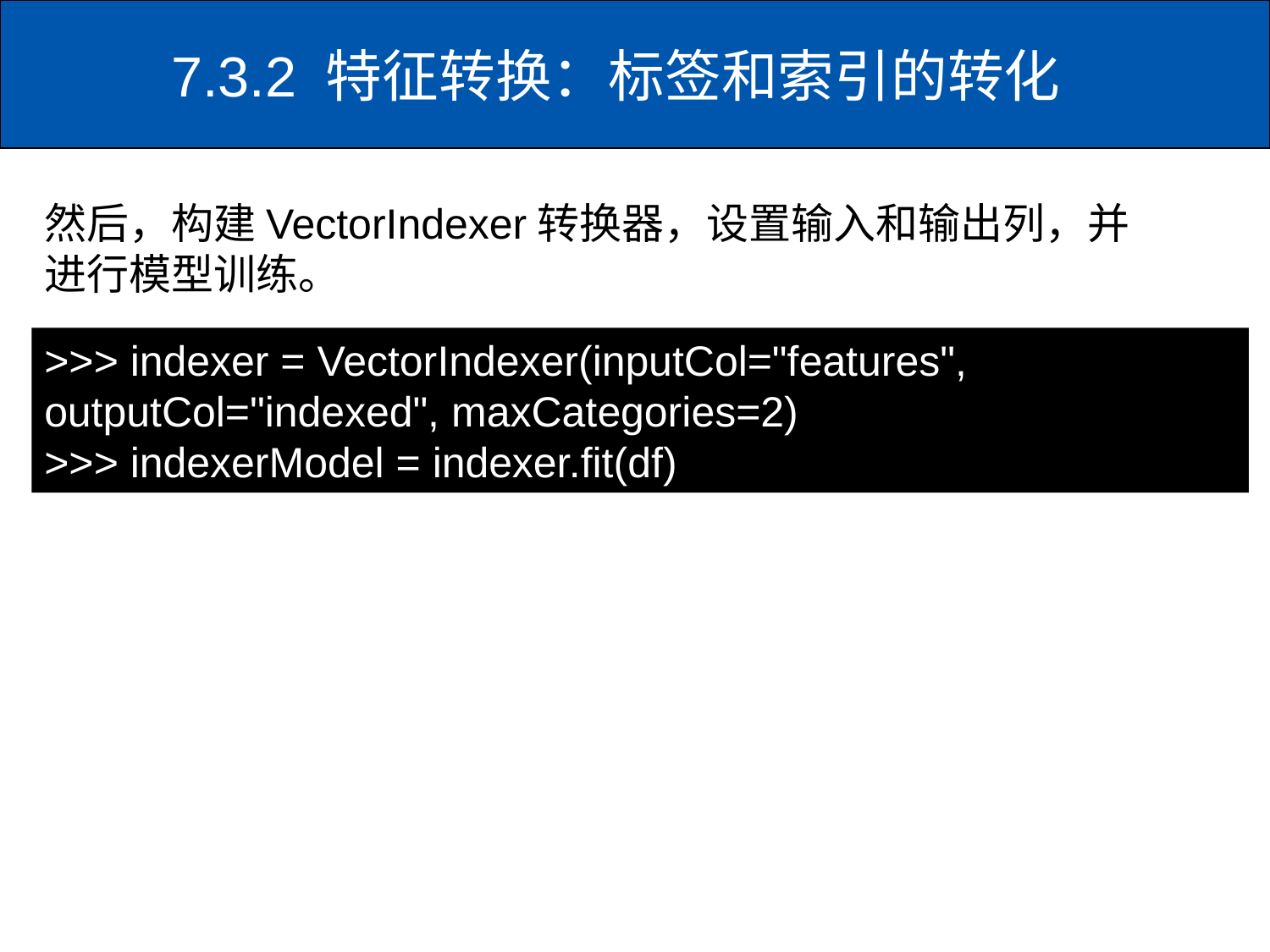

# 7.3.2 特征转换：标签和索引的转化
然后，构建VectorIndexer转换器，设置输入和输出列，并进行模型训练。
>>> indexer = VectorIndexer(inputCol="features", outputCol="indexed", maxCategories=2)
>>> indexerModel = indexer.fit(df)